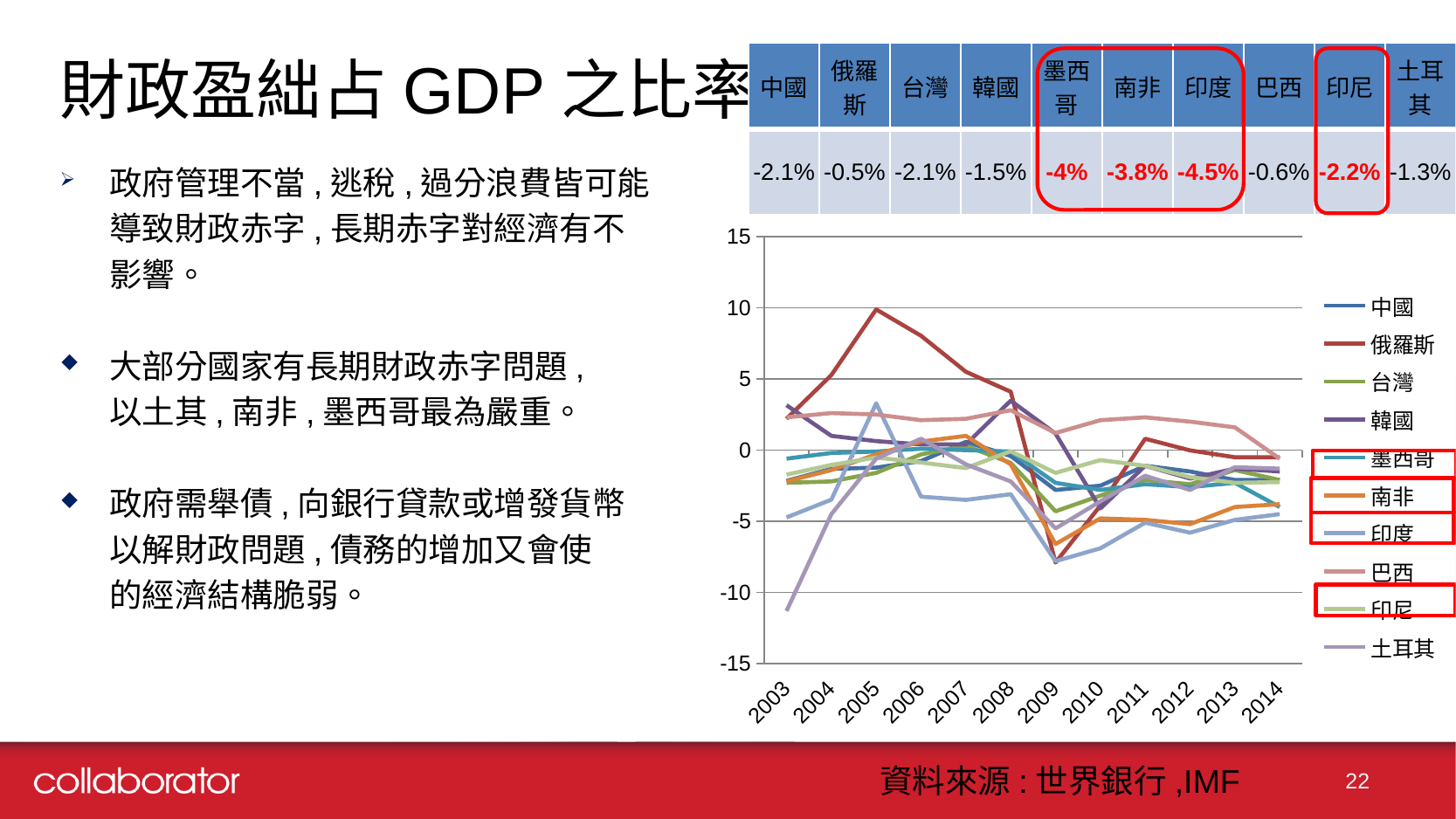

# 財政盈絀占GDP之比率
| 中國 | 俄羅斯 | 台灣 | 韓國 | 墨西哥 | 南非 | 印度 | 巴西 | 印尼 | 土耳其 |
| --- | --- | --- | --- | --- | --- | --- | --- | --- | --- |
| -2.1% | -0.5% | -2.1% | -1.5% | -4% | -3.8% | -4.5% | -0.6% | -2.2% | -1.3% |

政府管理不當,逃稅,過分浪費皆可能
	導致財政赤字,長期赤字對經濟有不
	影響。

大部分國家有長期財政赤字問題,
	以土其,南非,墨西哥最為嚴重。

政府需舉債,向銀行貸款或增發貨幣
	以解財政問題,債務的增加又會使
	的經濟結構脆弱。

### Chart

| Category | 中國 | 俄羅斯 | 台灣 | 韓國 | 墨西哥 | 南非 | 印度 | 巴西 | 印尼 | 土耳其 |
|---|---|---|---|---|---|---|---|---|---|---|
| 2003 | -2.16 | 2.2 | -2.3 | 3.15 | -0.6000000000000004 | -2.2 | -4.73 | 2.3 | -1.72 | -11.3 |
| 2004 | -1.32 | 5.270000000000001 | -2.2 | 1.0 | -0.2 | -1.4 | -3.48 | 2.6 | -1.04 | -4.5 |
| 2005 | -1.23 | 9.88 | -1.6 | 0.6300000000000004 | -0.1 | -0.3000000000000002 | 3.29 | 2.5 | -0.52 | -0.6000000000000004 |
| 2006 | -0.7700000000000005 | 8.030000000000001 | -0.3000000000000002 | 0.4 | 0.1 | 0.6000000000000004 | -3.27 | 2.1 | -0.8700000000000004 | 0.8 |
| 2007 | 0.5800000000000001 | 5.5 | 0.3000000000000002 | 0.4 | 0.0 | 1.0 | -3.5 | 2.2 | -1.26 | -1.0 |
| 2008 | -0.4100000000000002 | 4.1 | -0.9 | 3.4699999999999998 | -0.1 | -1.0 | -3.1 | 2.8 | -0.08000000000000004 | -2.2 |
| 2009 | -2.8 | -7.9 | -4.3 | 1.159999999999999 | -2.3 | -6.6 | -7.8 | 1.2 | -1.6 | -5.5 |
| 2010 | -2.5 | -3.9 | -3.2 | -4.1 | -2.8 | -4.8 | -6.9 | 2.1 | -0.7000000000000004 | -3.6 |
| 2011 | -1.1 | 0.8 | -2.1 | -1.1 | -2.4 | -4.9 | -5.1 | 2.3 | -1.1 | -1.8 |
| 2012 | -1.5 | -0.02000000000000001 | -2.4 | -2.0 | -2.6 | -5.2 | -5.8 | 2.0 | -1.9000000000000001 | -2.8 |
| 2013 | -2.1 | -0.5 | -1.4 | -1.3 | -2.3 | -4.0 | -4.9 | 1.6 | -2.3 | -1.2 |
| 2014 | -2.1 | -0.5 | -2.1 | -1.5 | -4.0 | -3.8 | -4.5 | -0.6000000000000004 | -2.25 | -1.3 |

資料來源:世界銀行,IMF
22